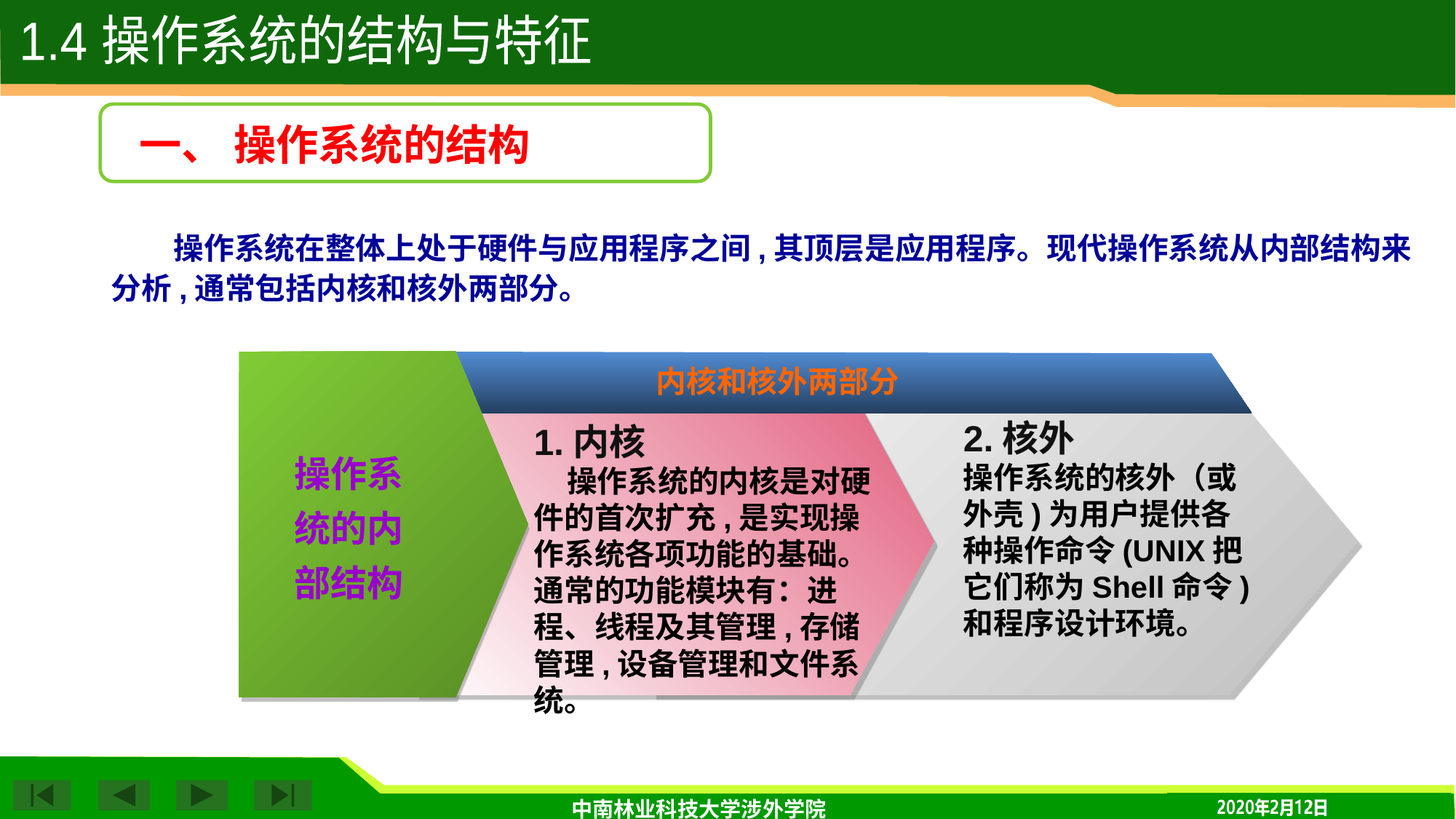

1.4 操作系统的结构与特征

 一、 操作系统的结构
        操作系统在整体上处于硬件与应用程序之间,其顶层是应用程序。现代操作系统从内部结构来分析,通常包括内核和核外两部分。

内核和核外两部分

2.核外
操作系统的核外（或外壳)为用户提供各种操作命令(UNIX把它们称为Shell命令)和程序设计环境。
1.内核
     操作系统的内核是对硬件的首次扩充,是实现操作系统各项功能的基础。通常的功能模块有：进程、线程及其管理,存储管理,设备管理和文件系统。
操作系统的内部结构